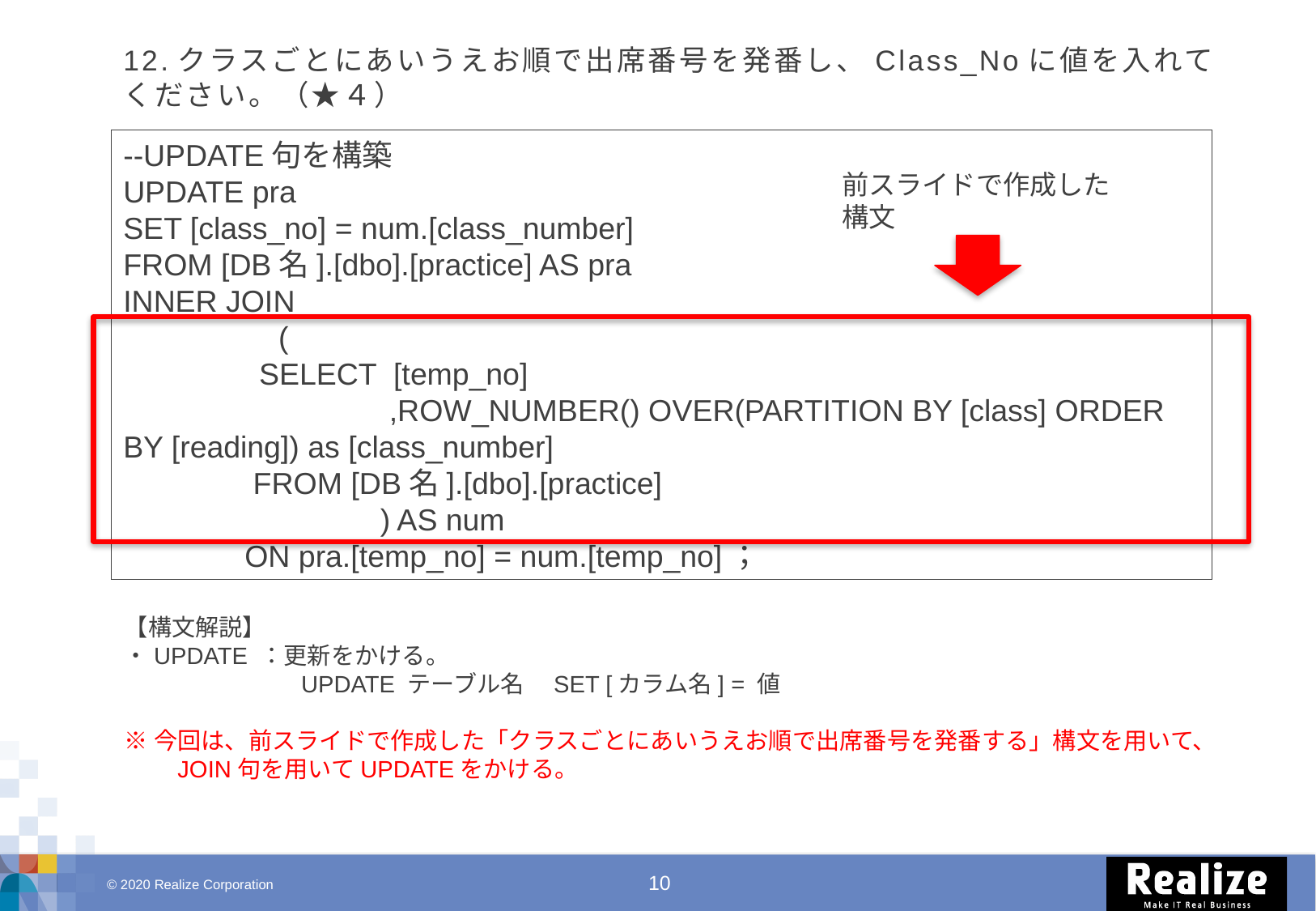

# 12.クラスごとにあいうえお順で出席番号を発番し、Class_Noに値を入れてください。（★４）
--UPDATE句を構築
UPDATE pra
SET [class_no] = num.[class_number]
FROM [DB名].[dbo].[practice] AS pra
INNER JOIN
	    (
                SELECT  [temp_no]
	                 ,ROW_NUMBER() OVER(PARTITION BY [class] ORDER BY [reading]) as [class_number]
	 FROM [DB名].[dbo].[practice]
　　　　　　　　 ) AS num
	ON pra.[temp_no] = num.[temp_no]；
前スライドで作成した構文

【構文解説】
・UPDATE ：更新をかける。
　　　　　　　 UPDATE テーブル名　SET [カラム名] = 値

※今回は、前スライドで作成した「クラスごとにあいうえお順で出席番号を発番する」構文を用いて、
　　JOIN句を用いてUPDATEをかける。